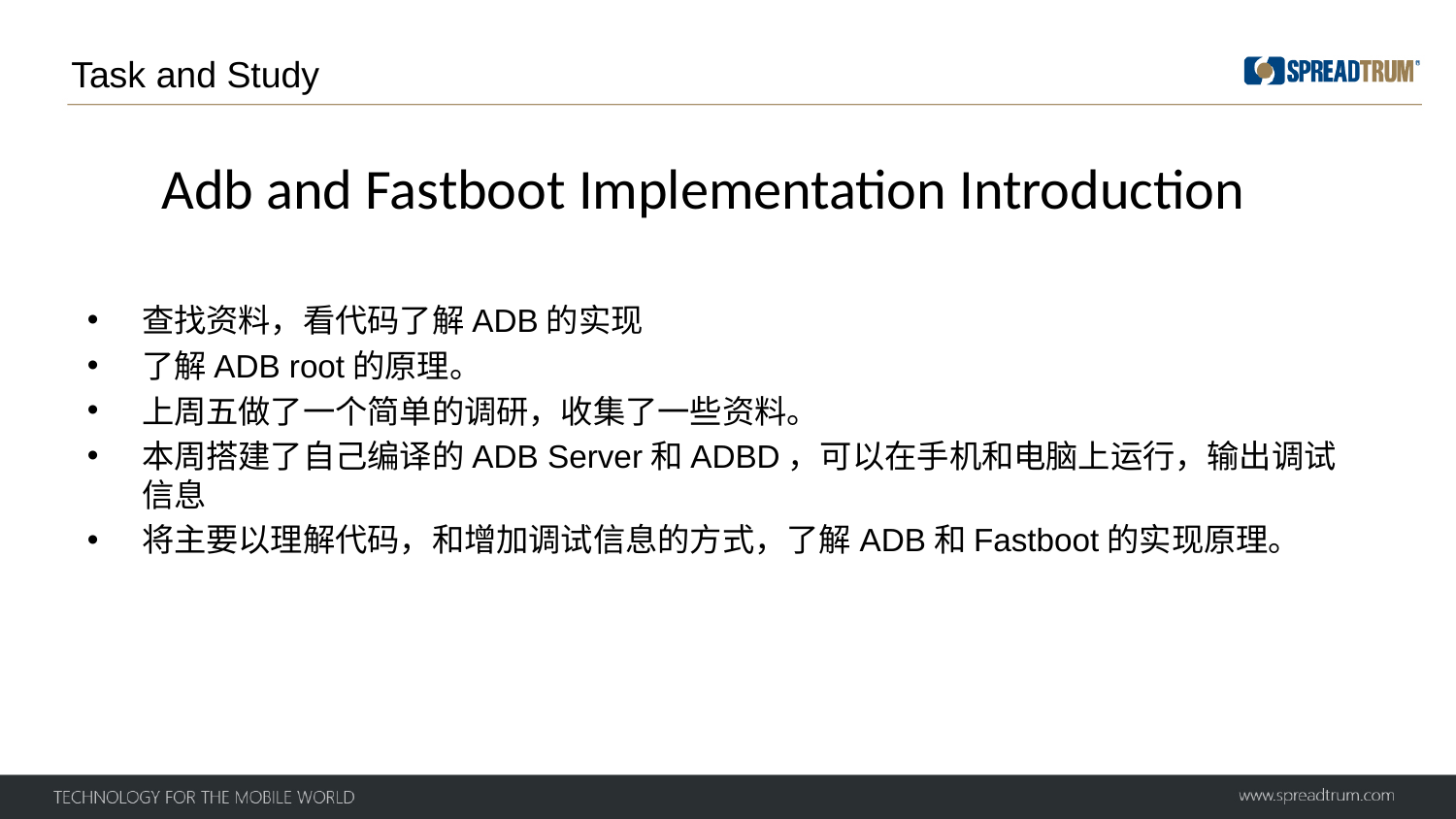

# Task and Study
Adb and Fastboot Implementation Introduction
查找资料，看代码了解ADB的实现
了解ADB root的原理。
上周五做了一个简单的调研，收集了一些资料。
本周搭建了自己编译的ADB Server和ADBD，可以在手机和电脑上运行，输出调试信息
将主要以理解代码，和增加调试信息的方式，了解ADB和Fastboot的实现原理。